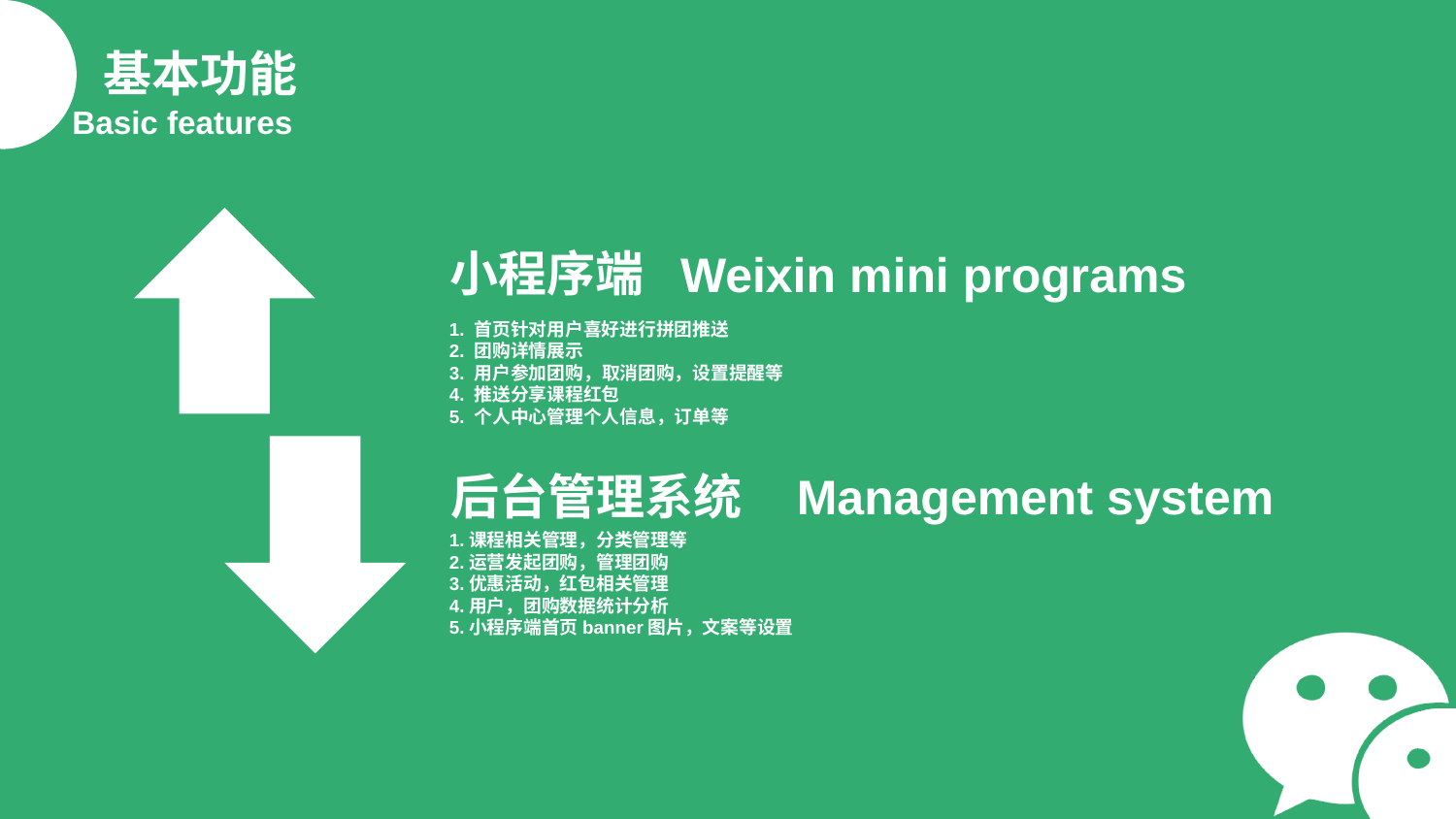

基本功能
Basic features

小程序端
Weixin mini programs
1. 首页针对用户喜好进行拼团推送
2. 团购详情展示
3. 用户参加团购，取消团购，设置提醒等
4. 推送分享课程红包
5. 个人中心管理个人信息，订单等

Management system
后台管理系统
1.课程相关管理，分类管理等
2.运营发起团购，管理团购
3.优惠活动，红包相关管理
4.用户，团购数据统计分析
5.小程序端首页banner图片，文案等设置